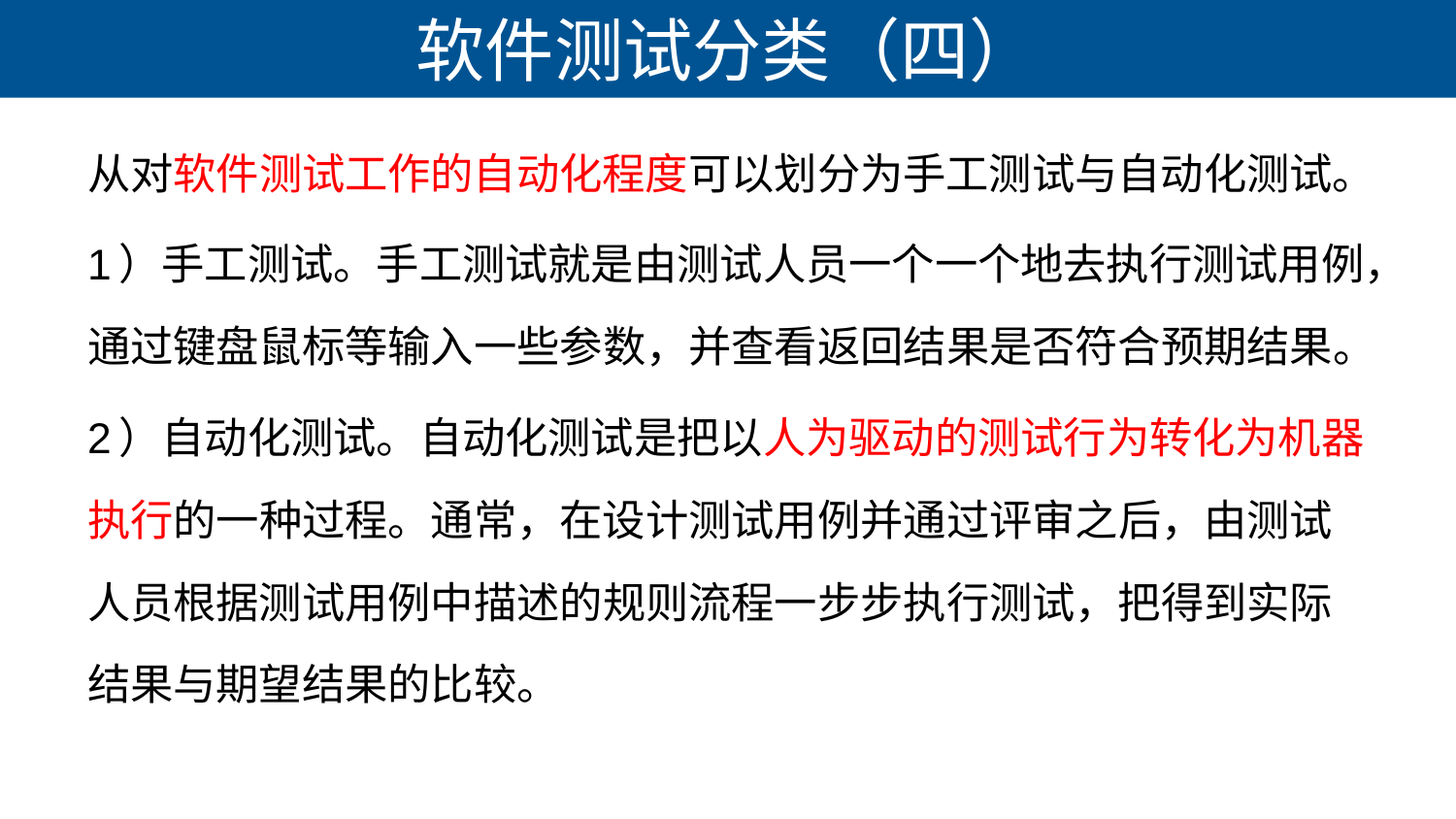

# 软件测试分类（四）
从对软件测试工作的自动化程度可以划分为手工测试与自动化测试。
1）手工测试。手工测试就是由测试人员一个一个地去执行测试用例，通过键盘鼠标等输入一些参数，并查看返回结果是否符合预期结果。
2）自动化测试。自动化测试是把以人为驱动的测试行为转化为机器执行的一种过程。通常，在设计测试用例并通过评审之后，由测试人员根据测试用例中描述的规则流程一步步执行测试，把得到实际结果与期望结果的比较。